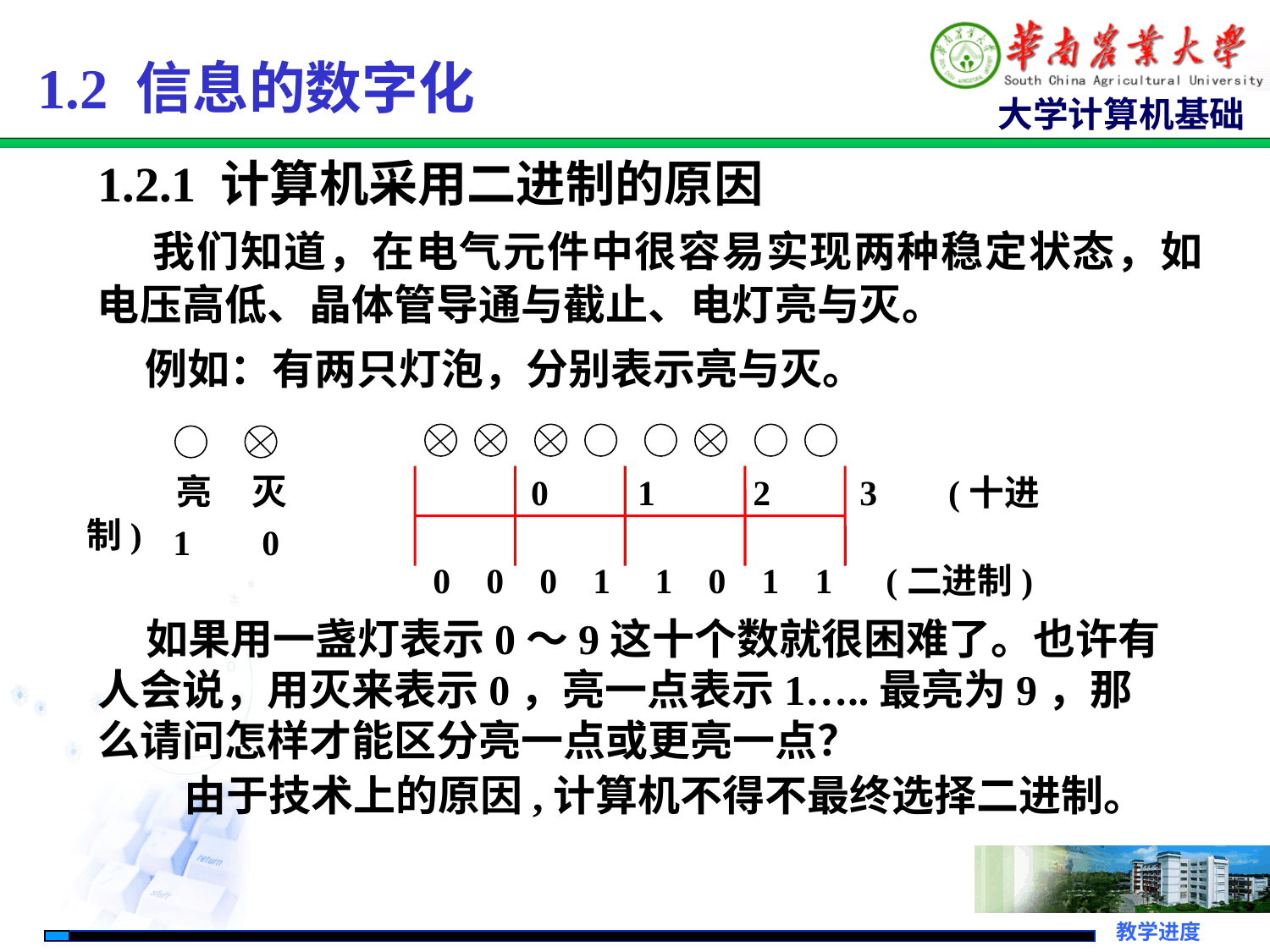

1.2 信息的数字化
1.2.1 计算机采用二进制的原因
    我们知道，在电气元件中很容易实现两种稳定状态，如电压高低、晶体管导通与截止、电灯亮与灭。
    例如：有两只灯泡，分别表示亮与灭。

   亮     灭
    1        0
                     0          1           2          3        (十进制)
                                       0    0    0    1     1    0    1    1      (二进制)
    如果用一盏灯表示0～9这十个数就很困难了。也许有人会说，用灭来表示0，亮一点表示1…..最亮为9，那么请问怎样才能区分亮一点或更亮一点？
        由于技术上的原因,计算机不得不最终选择二进制。